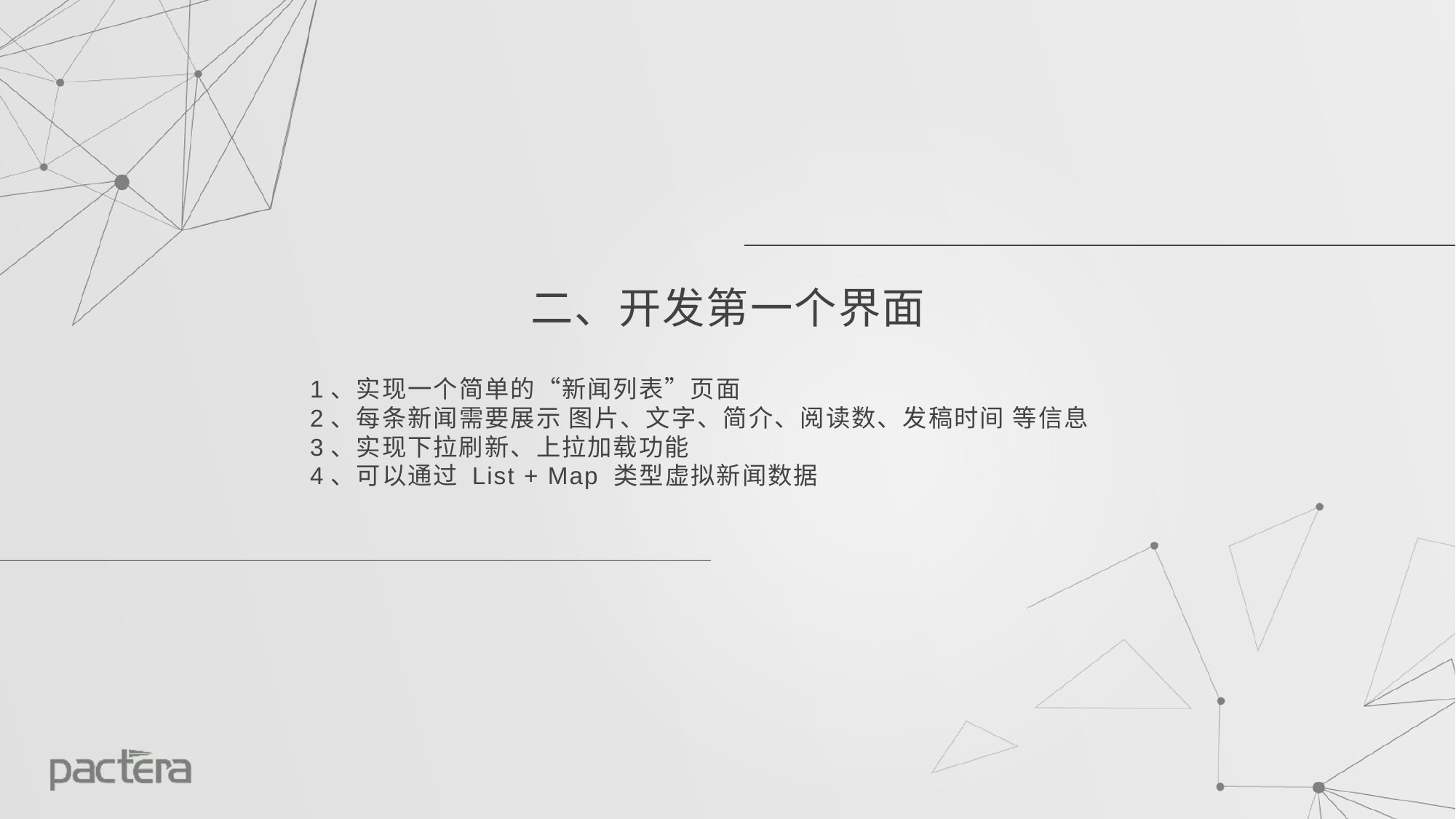

# 二、开发第一个界面
1、实现一个简单的“新闻列表”页面
2、每条新闻需要展示 图片、文字、简介、阅读数、发稿时间 等信息
3、实现下拉刷新、上拉加载功能
4、可以通过 List + Map 类型虚拟新闻数据